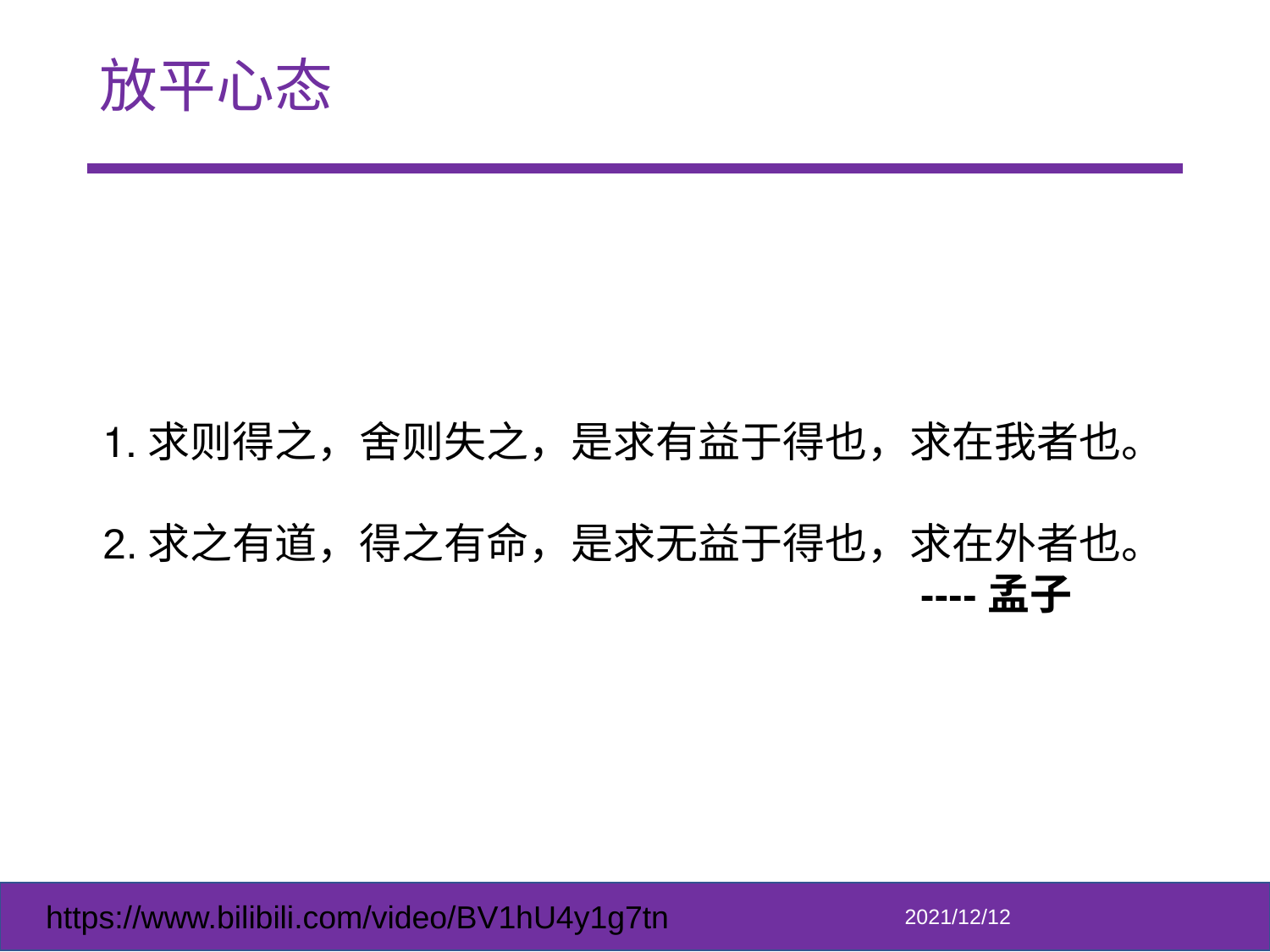

# 放平心态
1.求则得之，舍则失之，是求有益于得也，求在我者也。

2.求之有道，得之有命，是求无益于得也，求在外者也。
                                                                     ----孟子
https://www.bilibili.com/video/BV1hU4y1g7tn
2021/12/12